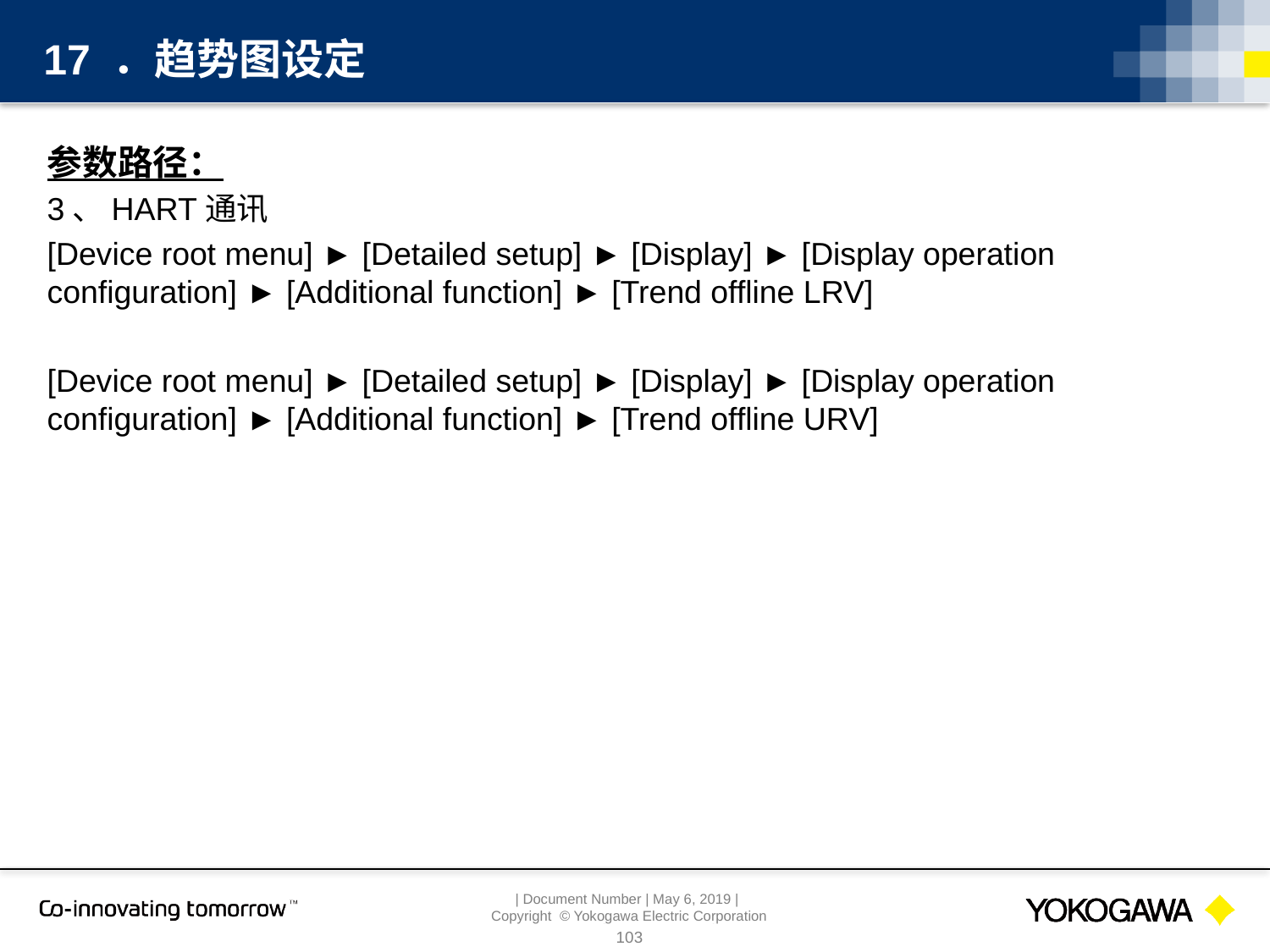

17 ．趋势图设定
参数路径：
3、HART通讯
[Device root menu] ► [Detailed setup] ► [Display] ► [Display operation configuration] ► [Additional function] ► [Trend offline LRV]

[Device root menu] ► [Detailed setup] ► [Display] ► [Display operation configuration] ► [Additional function] ► [Trend offline URV]